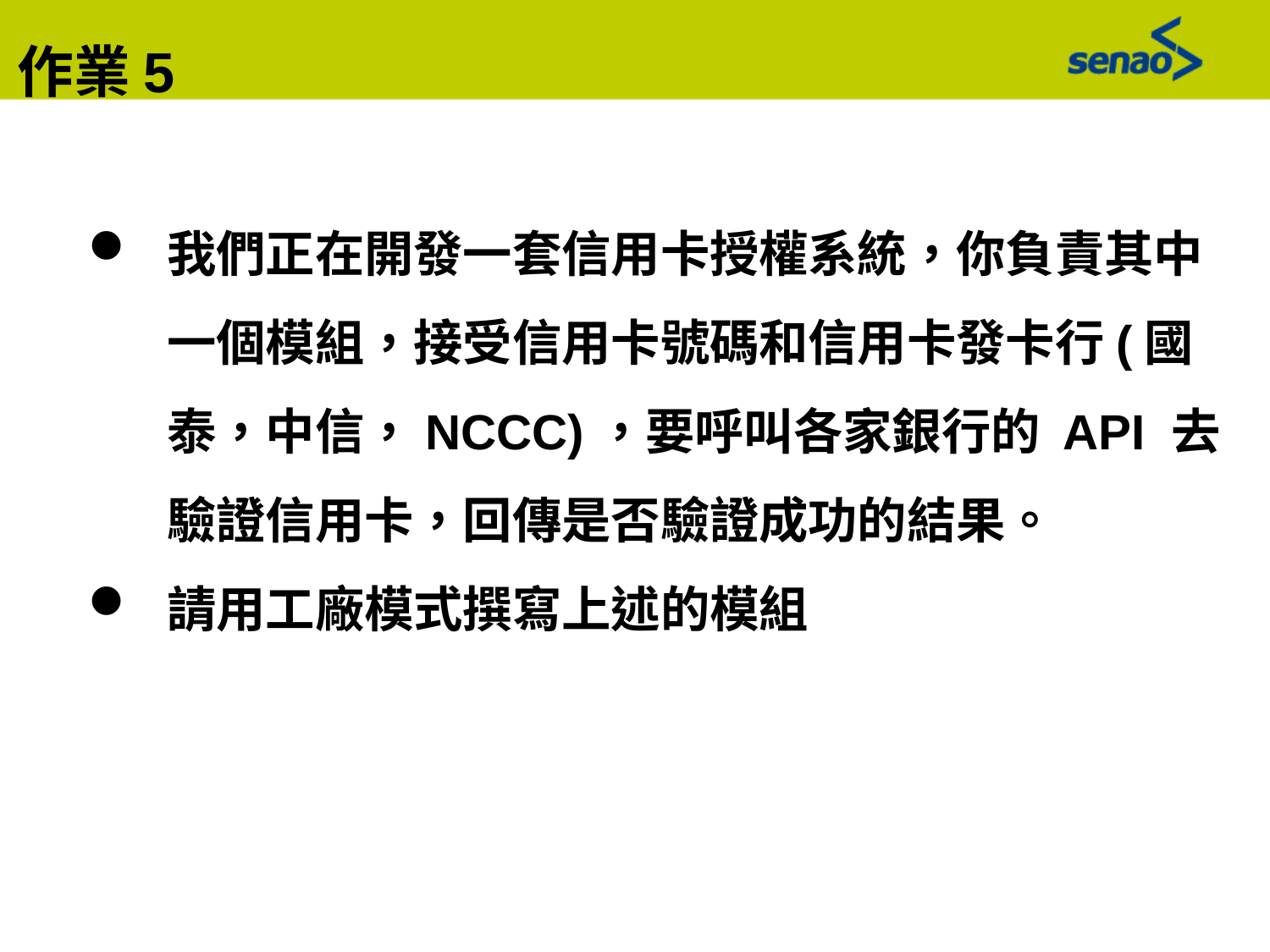

作業5
我們正在開發一套信用卡授權系統，你負責其中一個模組，接受信用卡號碼和信用卡發卡行(國泰，中信，NCCC)，要呼叫各家銀行的 API 去驗證信用卡，回傳是否驗證成功的結果。
請用工廠模式撰寫上述的模組